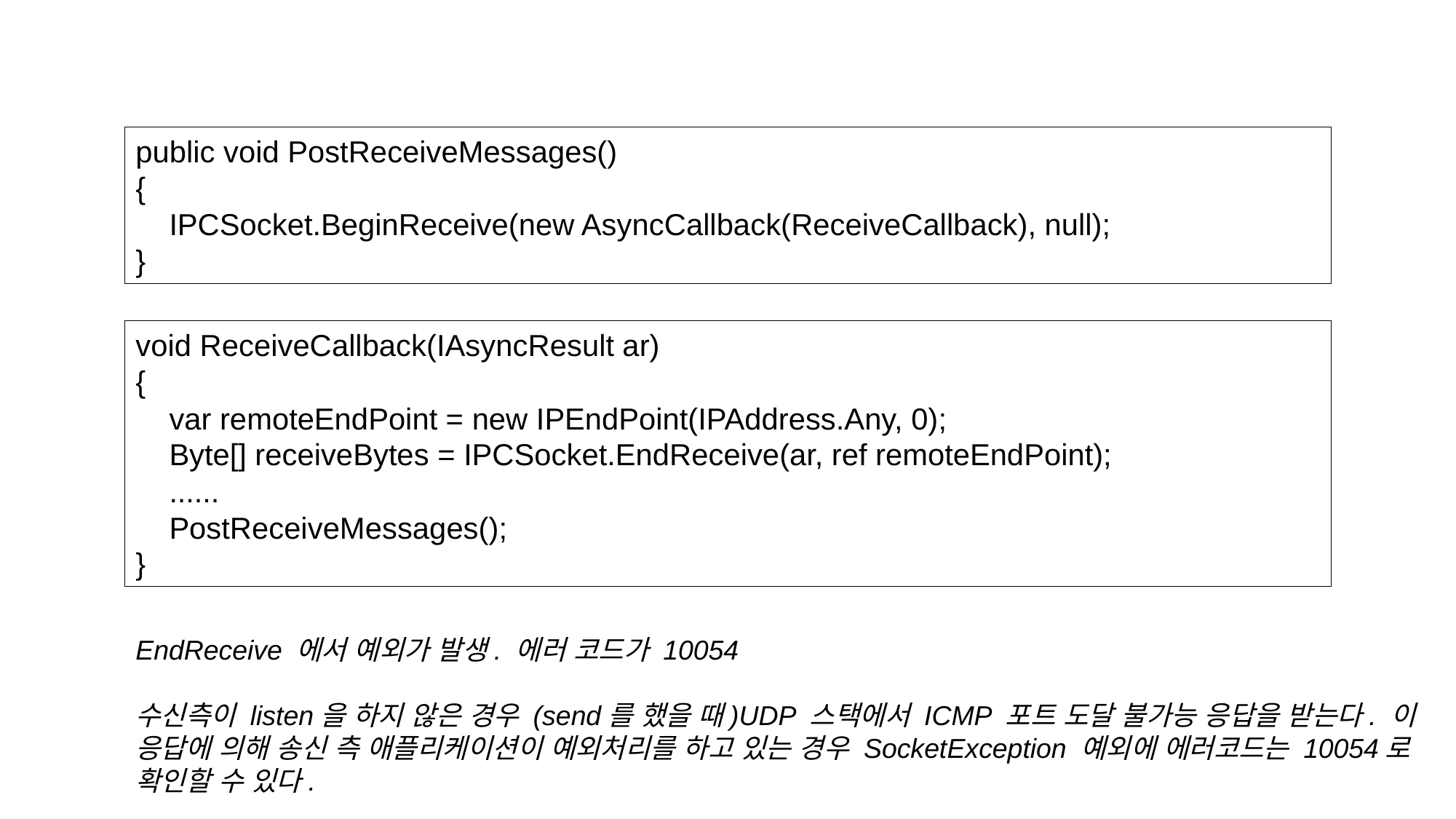

public void PostReceiveMessages()
{
    IPCSocket.BeginReceive(new AsyncCallback(ReceiveCallback), null);
}
void ReceiveCallback(IAsyncResult ar)
{
    var remoteEndPoint = new IPEndPoint(IPAddress.Any, 0);
    Byte[] receiveBytes = IPCSocket.EndReceive(ar, ref remoteEndPoint);
    ......
    PostReceiveMessages();
}
EndReceive 에서 예외가 발생. 에러 코드가 10054

수신측이 listen을 하지 않은 경우 (send를 했을 때)UDP 스택에서 ICMP 포트 도달 불가능 응답을 받는다. 이 응답에 의해 송신 측 애플리케이션이 예외처리를 하고 있는 경우 SocketException 예외에 에러코드는 10054로 확인할 수 있다.